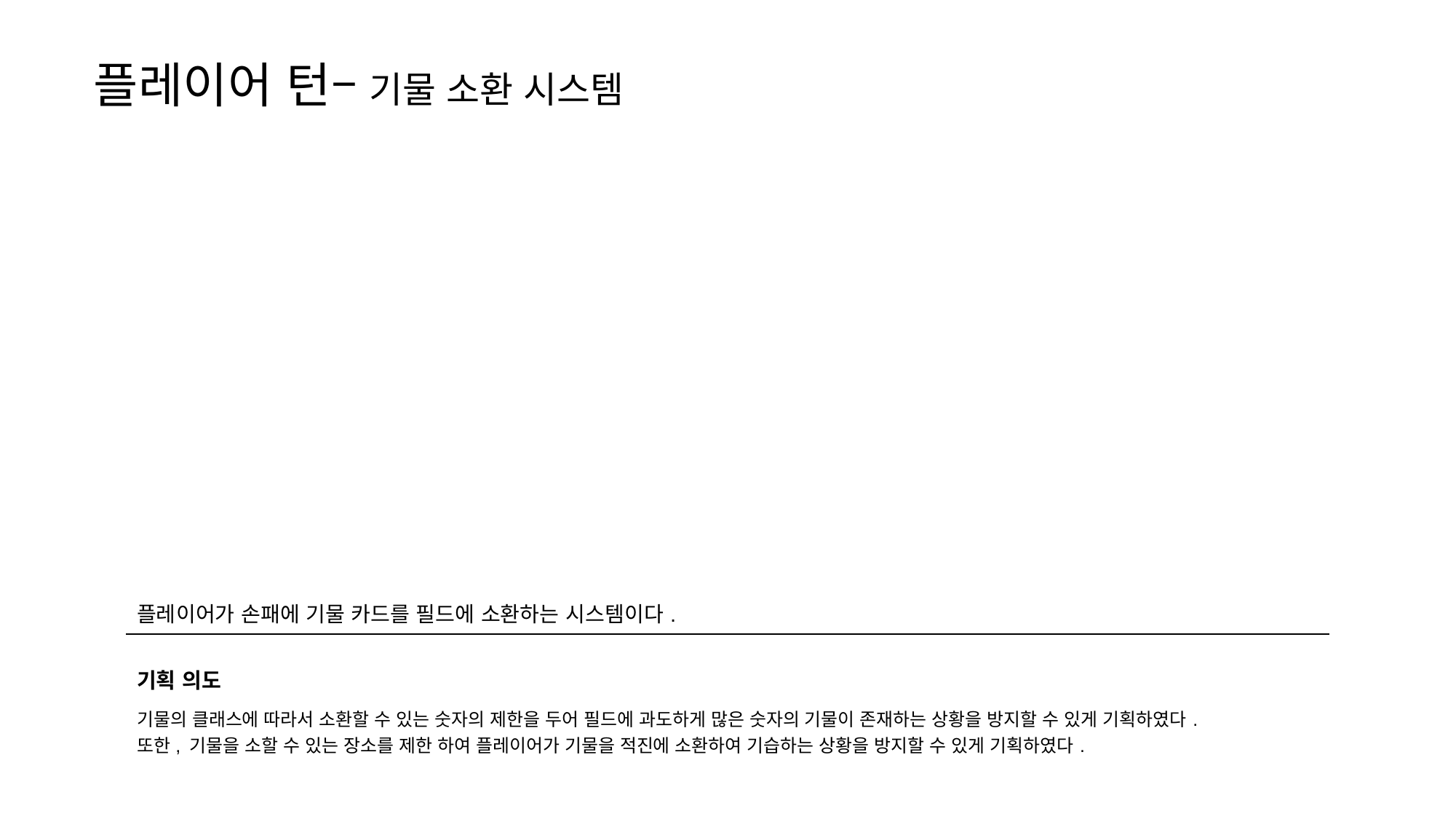

플레이어 턴– 기물 소환 시스템
| 플레이어가 손패에 기물 카드를 필드에 소환하는 시스템이다. |
| --- |
| 기획 의도 |
| 기물의 클래스에 따라서 소환할 수 있는 숫자의 제한을 두어 필드에 과도하게 많은 숫자의 기물이 존재하는 상황을 방지할 수 있게 기획하였다. 또한, 기물을 소할 수 있는 장소를 제한 하여 플레이어가 기물을 적진에 소환하여 기습하는 상황을 방지할 수 있게 기획하였다. |